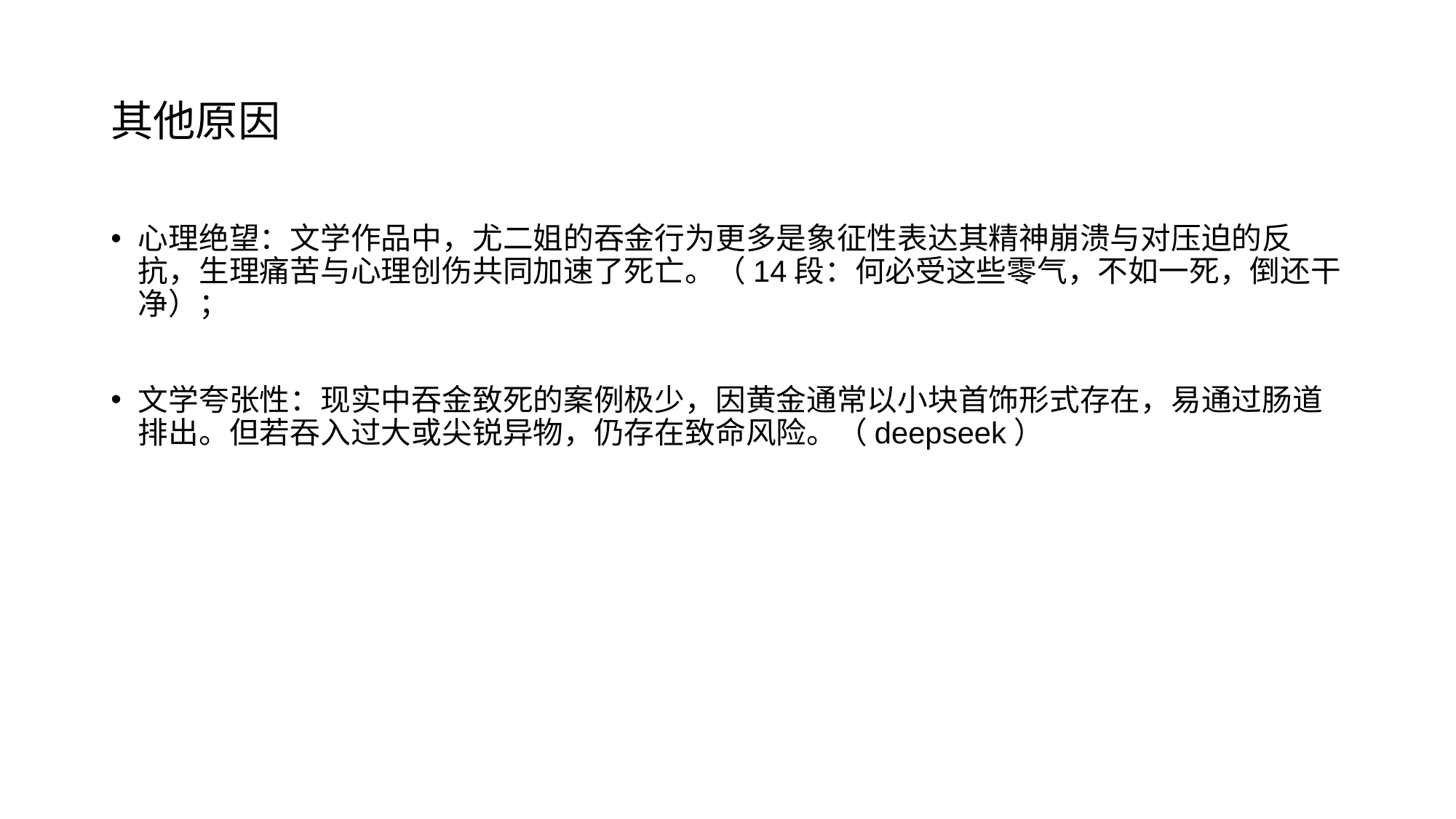

# 其他原因
心理绝望：文学作品中，尤二姐的吞金行为更多是象征性表达其精神崩溃与对压迫的反抗，生理痛苦与心理创伤共同加速了死亡。（14段：何必受这些零气，不如一死，倒还干净）；

文学夸张性：现实中吞金致死的案例极少，因黄金通常以小块首饰形式存在，易通过肠道排出。但若吞入过大或尖锐异物，仍存在致命风险。（deepseek）